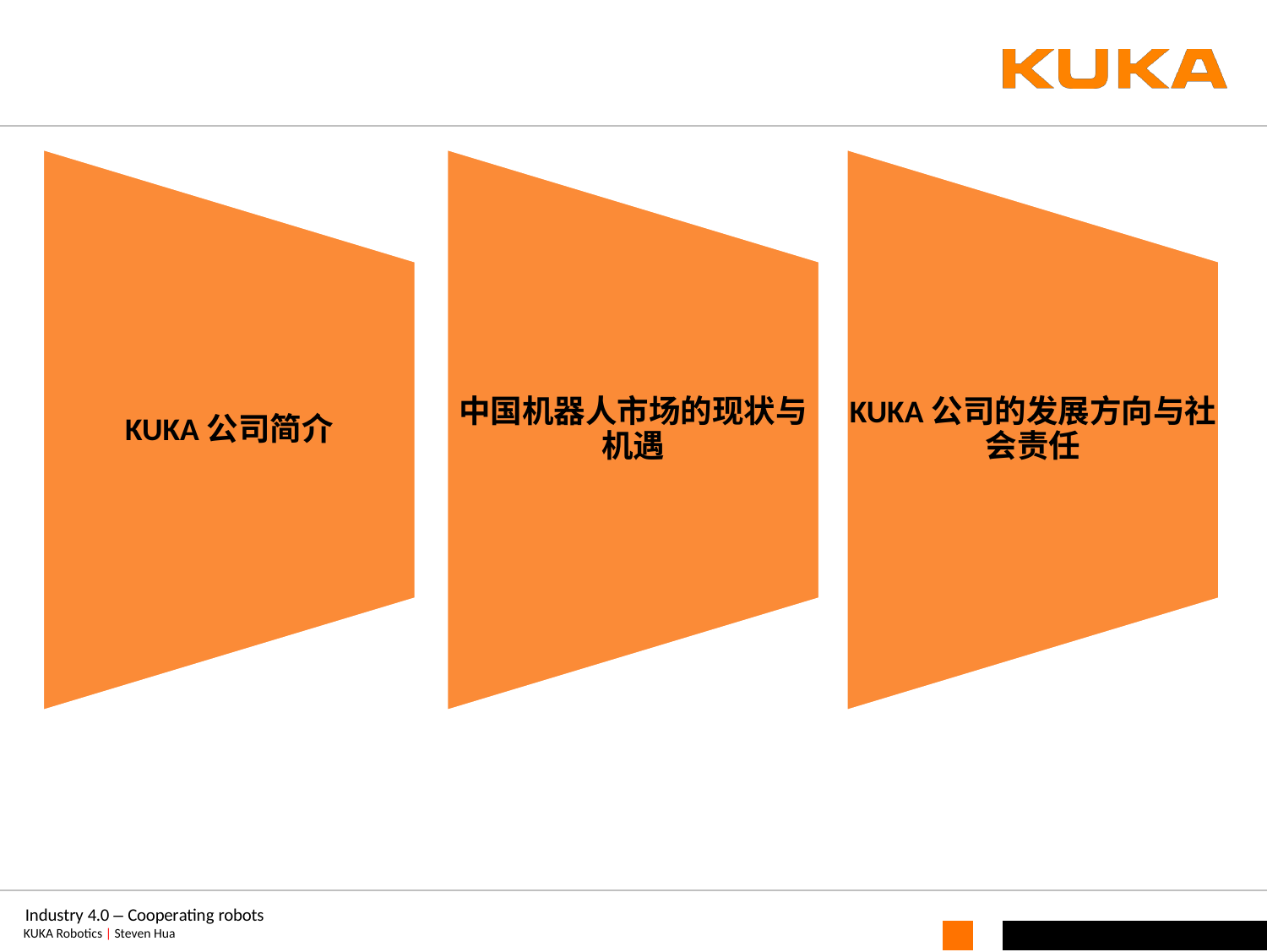

KUKA公司简介
中国机器人市场的现状与机遇
KUKA公司的发展方向与社会责任
Industry 4.0 – Cooperating robots
KUKA Robotics | Steven Hua